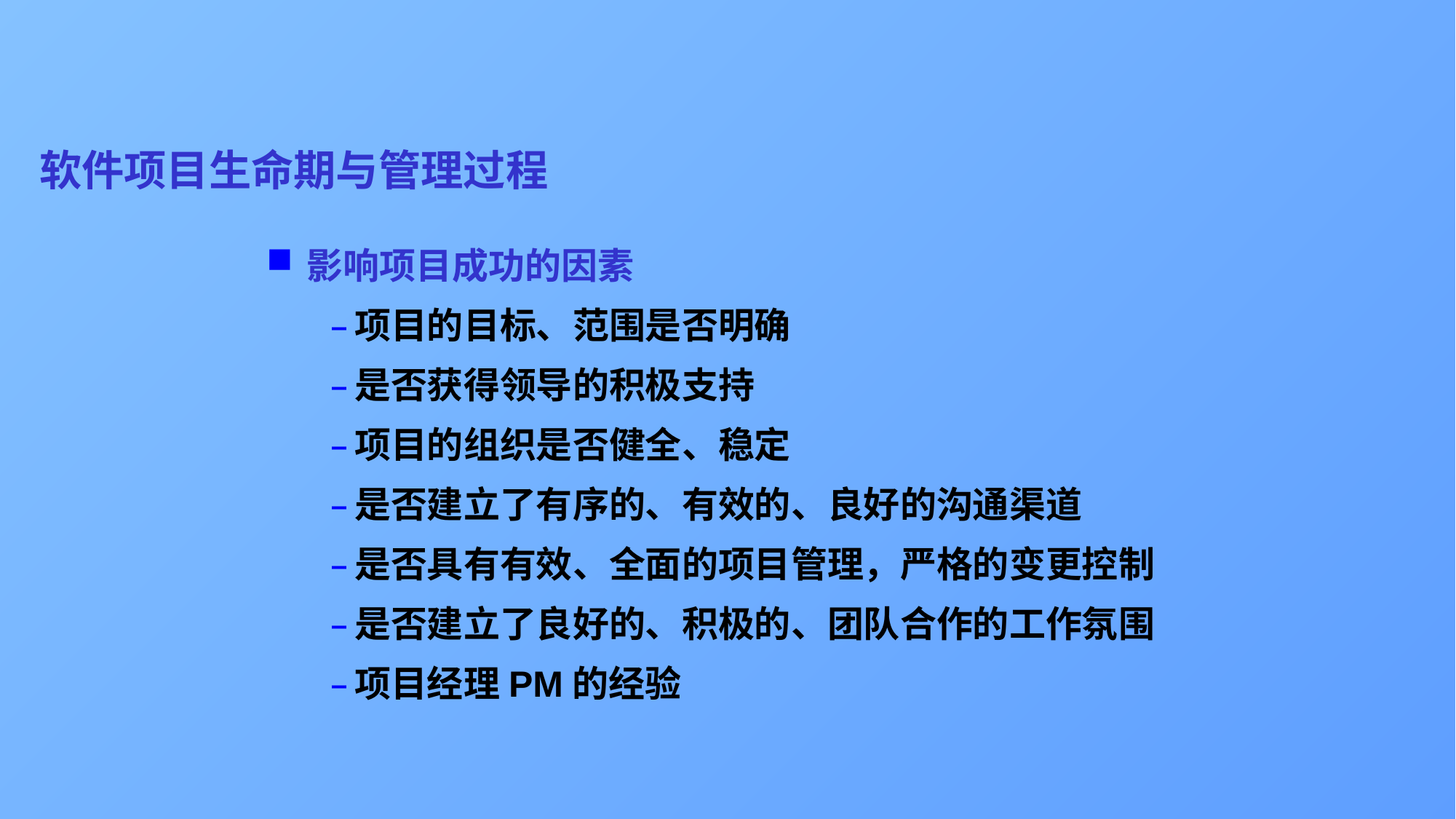

# 软件项目生命期与管理过程
影响项目成功的因素
项目的目标、范围是否明确
是否获得领导的积极支持
项目的组织是否健全、稳定
是否建立了有序的、有效的、良好的沟通渠道
是否具有有效、全面的项目管理，严格的变更控制
是否建立了良好的、积极的、团队合作的工作氛围
项目经理PM的经验